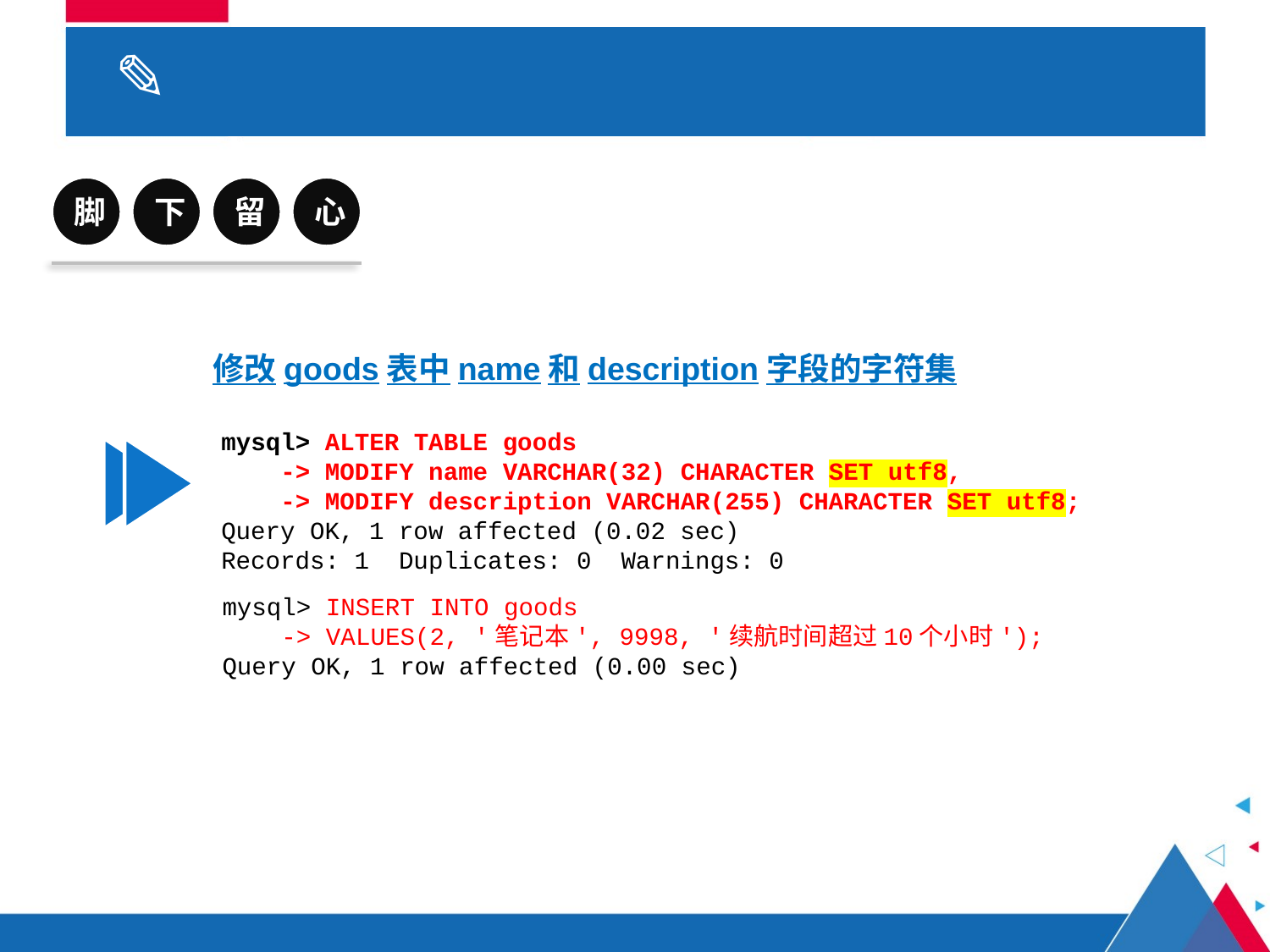

# 2.3 数据操作
脚
下
留
心
修改goods表中name和description字段的字符集
mysql> ALTER TABLE goods
    -> MODIFY name VARCHAR(32) CHARACTER SET utf8,
    -> MODIFY description VARCHAR(255) CHARACTER SET utf8;
Query OK, 1 row affected (0.02 sec)
Records: 1  Duplicates: 0  Warnings: 0
mysql> INSERT INTO goods
    -> VALUES(2, '笔记本', 9998, '续航时间超过10个小时');
Query OK, 1 row affected (0.00 sec)